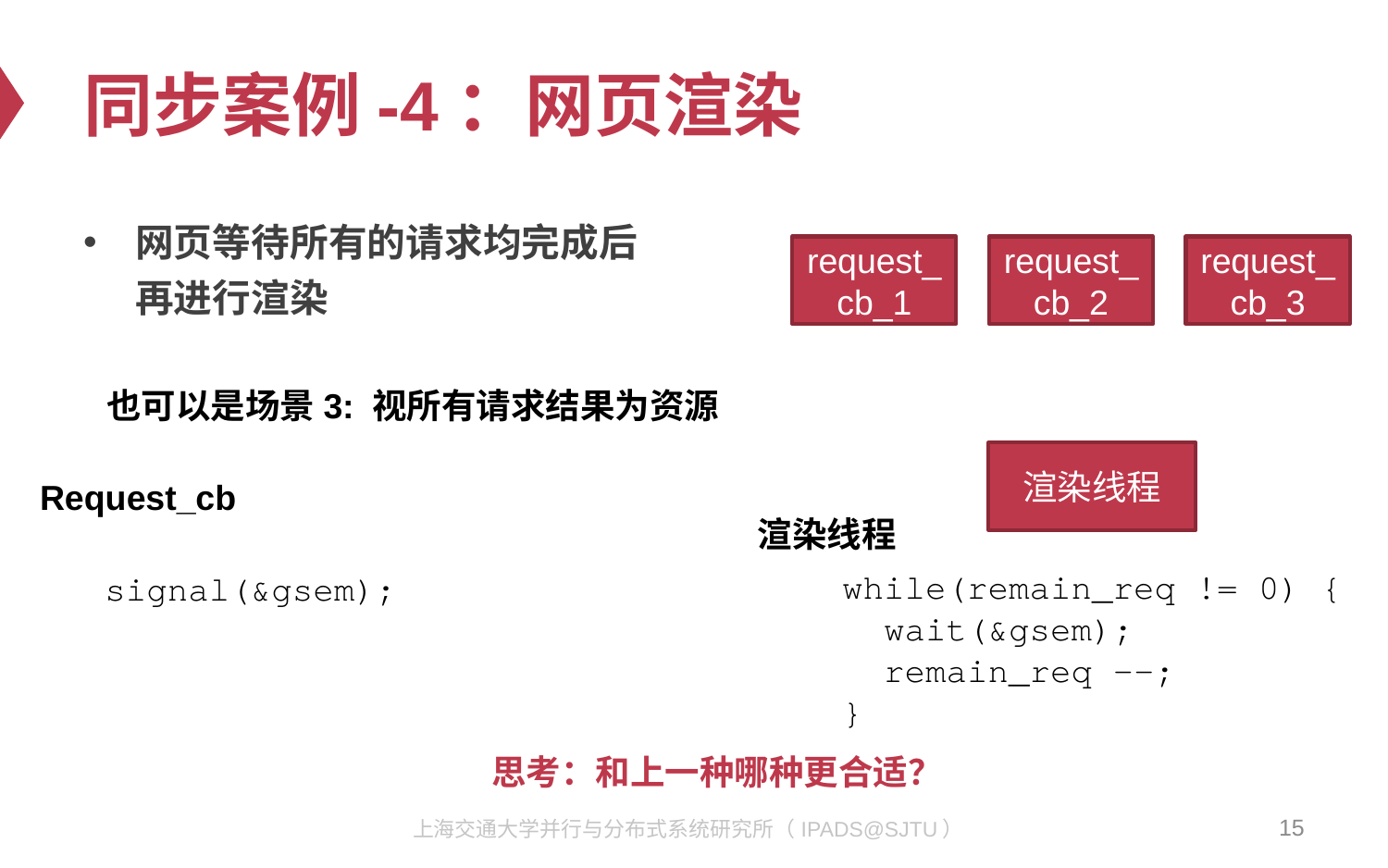

# 同步案例-4：网页渲染
网页等待所有的请求均完成后
再进行渲染
request_cb_1
request_cb_2
request_cb_3
也可以是场景3: 视所有请求结果为资源
渲染线程
Request_cb
渲染线程
while(remain_req != 0) {
  wait(&gsem);
  remain_req --;
}
signal(&gsem);
思考：和上一种哪种更合适？
15
上海交通大学并行与分布式系统研究所（IPADS@SJTU）